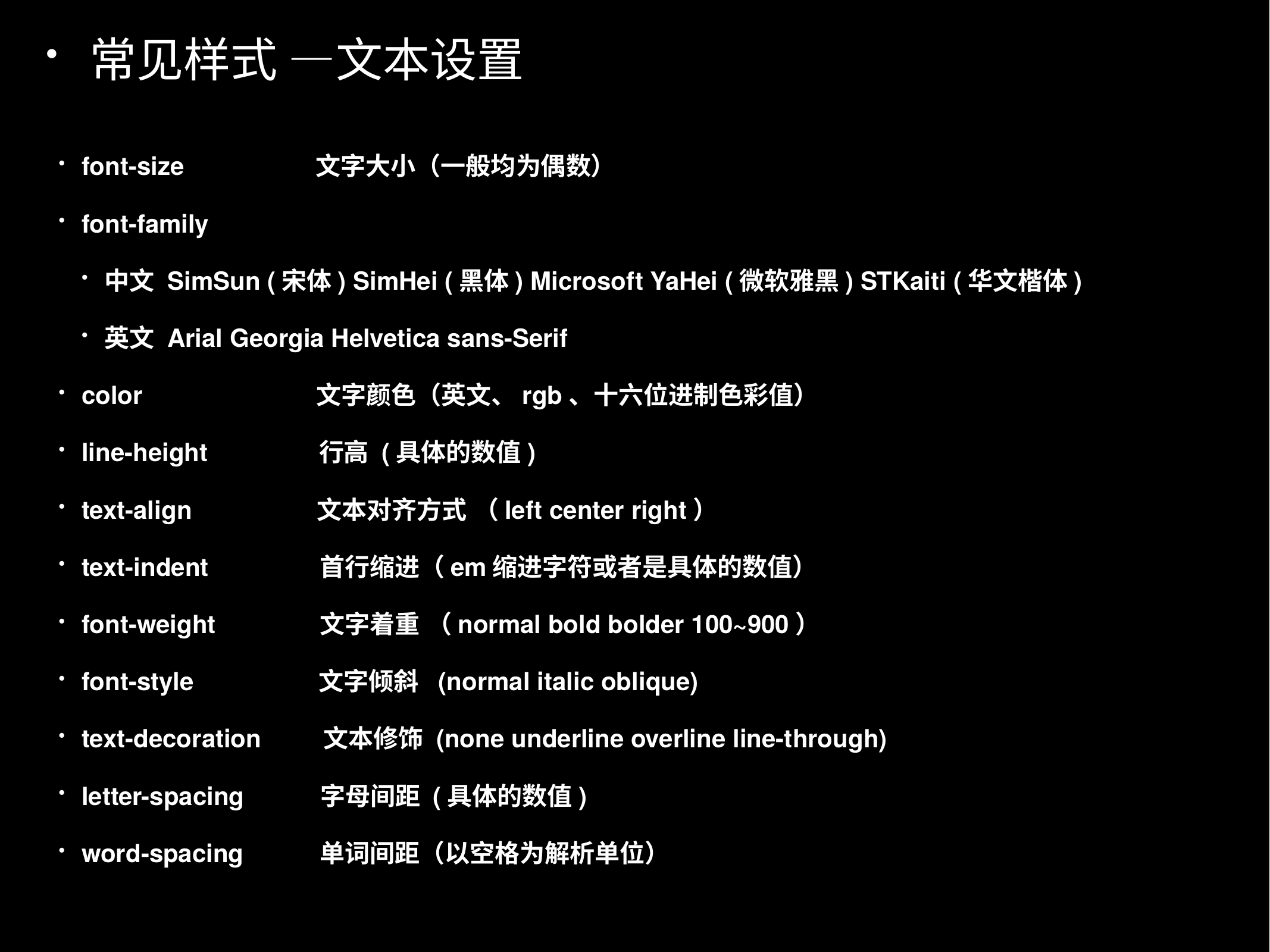

# 常见样式 —文本设置
font-size                  文字大小（一般均为偶数）
font-family
中文 SimSun (宋体) SimHei (黑体) Microsoft YaHei (微软雅黑) STKaiti (华文楷体)
英文 Arial Georgia Helvetica sans-Serif
color                        文字颜色（英文、rgb、十六位进制色彩值）
line-height               行高 (具体的数值)
text-align                 文本对齐方式 （left center right）
text-indent               首行缩进（em缩进字符或者是具体的数值）
font-weight              文字着重 （normal bold bolder 100~900）
font-style                 文字倾斜  (normal italic oblique)
text-decoration        文本修饰 (none underline overline line-through)
letter-spacing          字母间距 (具体的数值)
word-spacing          单词间距（以空格为解析单位）